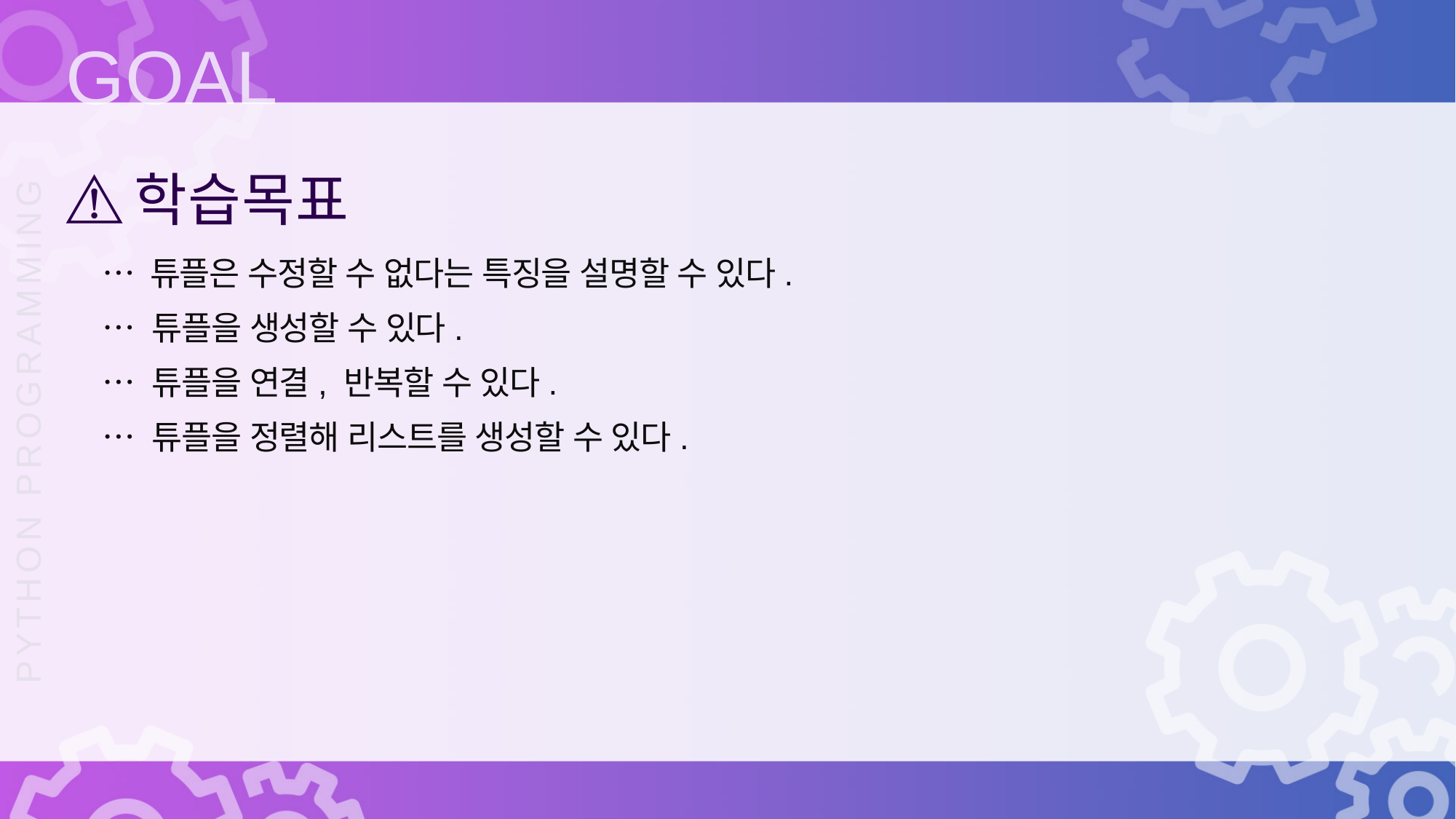

학습목표
… 튜플은 수정할 수 없다는 특징을 설명할 수 있다.
… 튜플을 생성할 수 있다.
… 튜플을 연결, 반복할 수 있다.
… 튜플을 정렬해 리스트를 생성할 수 있다.